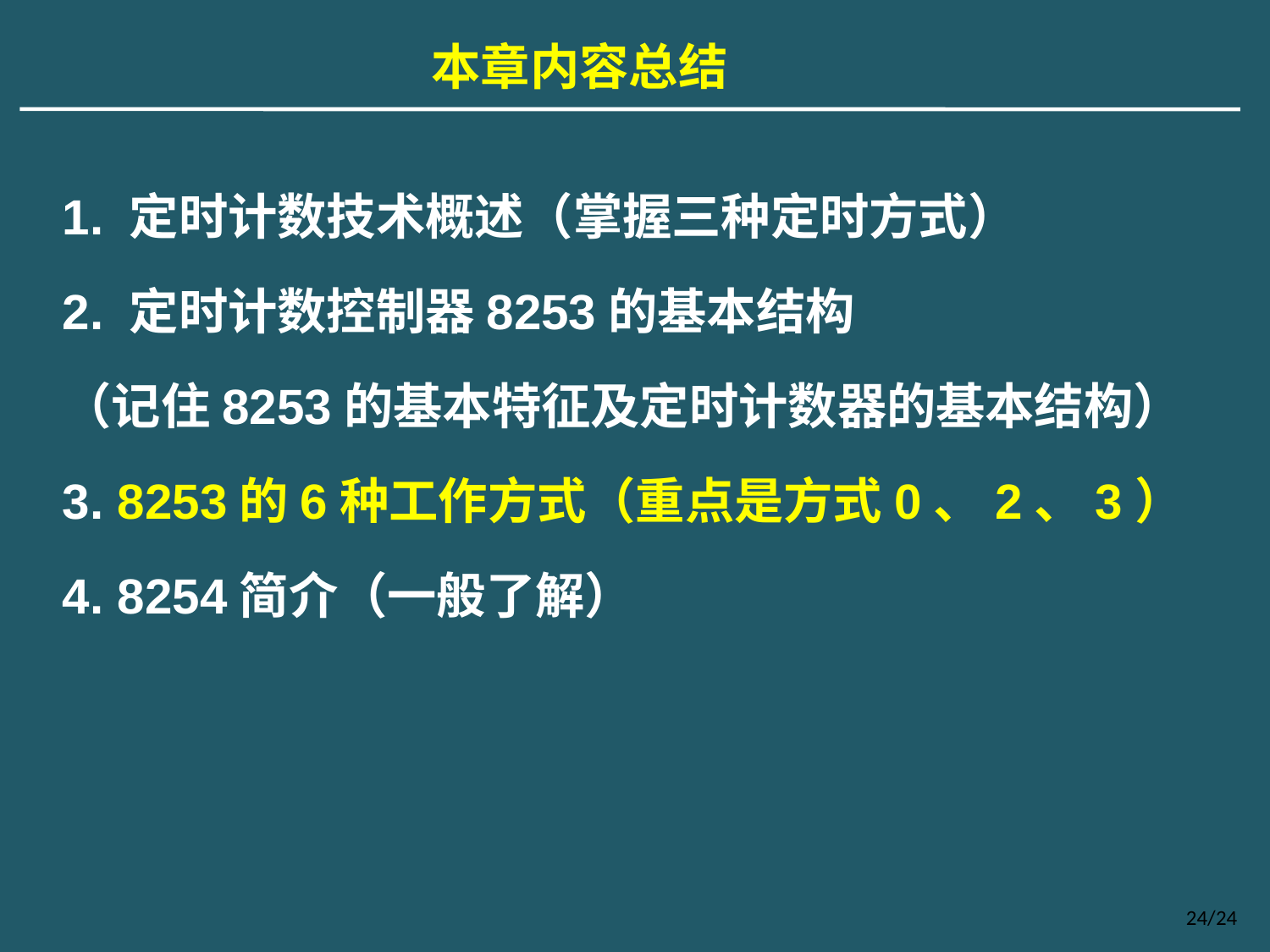

1. 定时计数技术概述（掌握三种定时方式）
2. 定时计数控制器8253的基本结构
（记住8253的基本特征及定时计数器的基本结构）
3. 8253的6种工作方式（重点是方式0、2、3）
4. 8254简介（一般了解）
本章内容总结

24/24